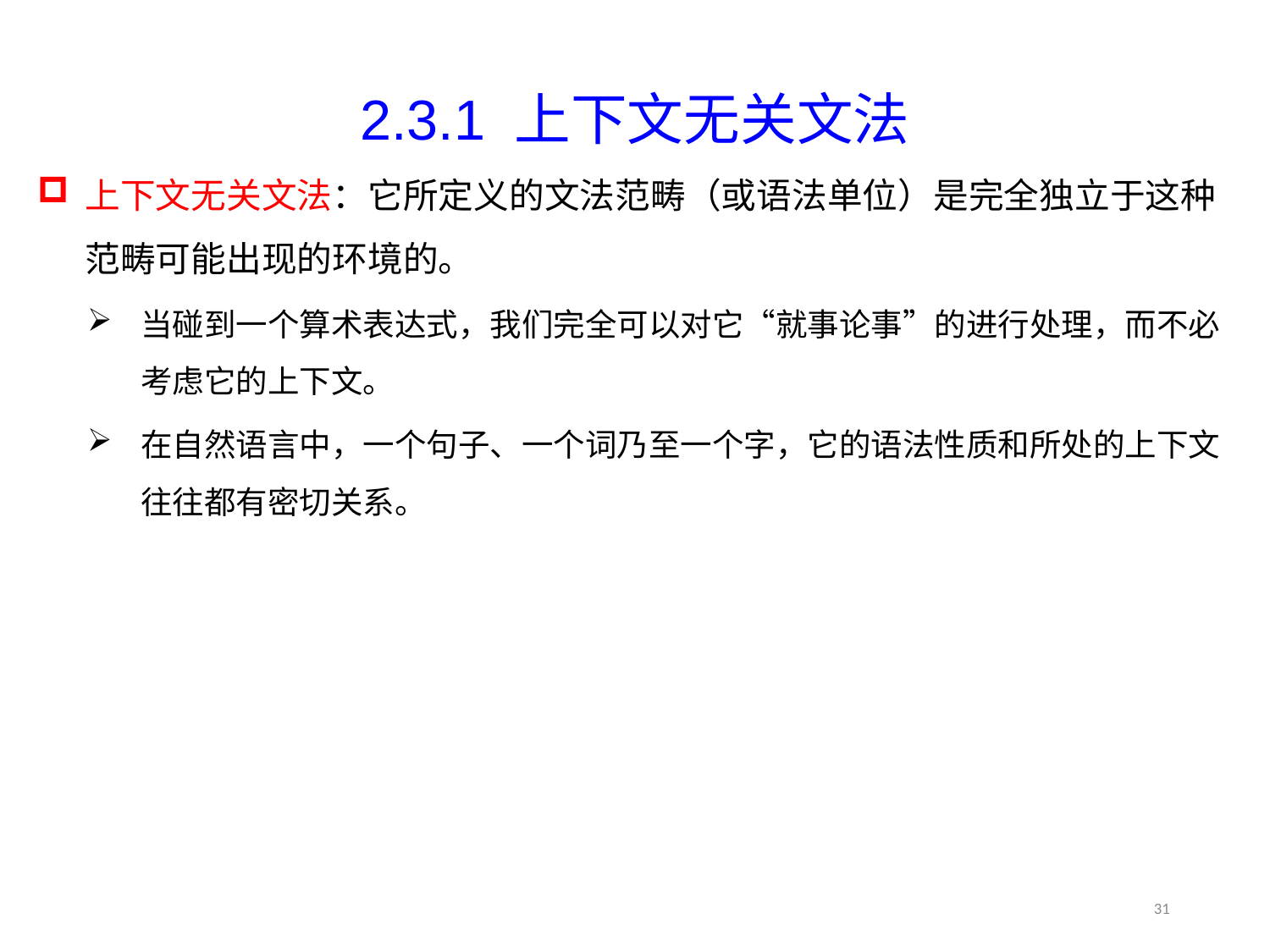

2.3.1 上下文无关文法
2.3.1 上下文无关文法
上下文无关文法：它所定义的文法范畴（或语法单位）是完全独立于这种范畴可能出现的环境的。
当碰到一个算术表达式，我们完全可以对它“就事论事”的进行处理，而不必考虑它的上下文。
在自然语言中，一个句子、一个词乃至一个字，它的语法性质和所处的上下文往往都有密切关系。
31